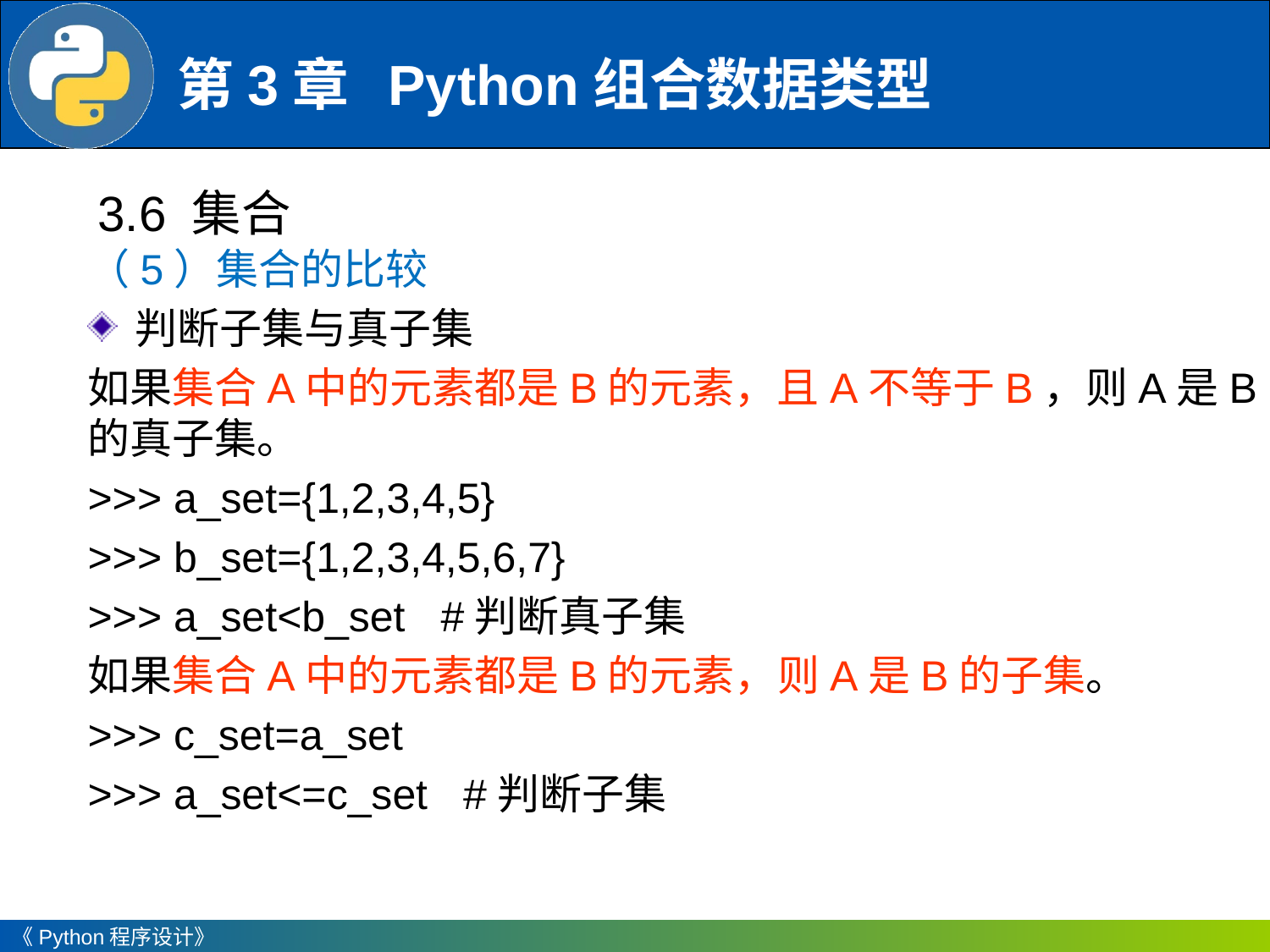

3.6 集合
（5）集合的比较
判断子集与真子集
如果集合A中的元素都是B的元素，且A不等于B，则A是B的真子集。
>>> a_set={1,2,3,4,5}
>>> b_set={1,2,3,4,5,6,7}
>>> a_set<b_set   #判断真子集
如果集合A中的元素都是B的元素，则A是B的子集。
>>> c_set=a_set
>>> a_set<=c_set   #判断子集